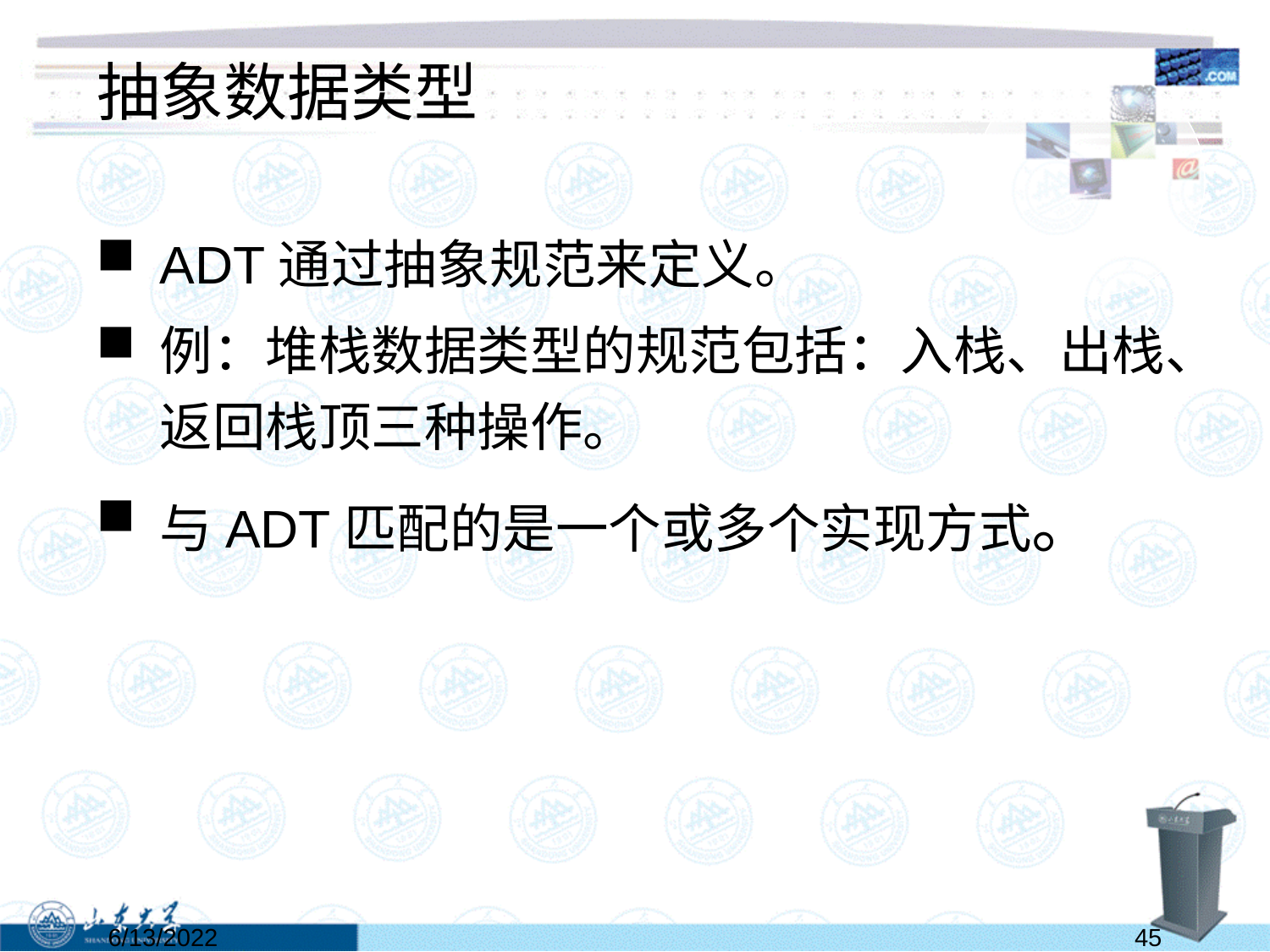

# 抽象数据类型
ADT通过抽象规范来定义。
例：堆栈数据类型的规范包括：入栈、出栈、返回栈顶三种操作。
与ADT匹配的是一个或多个实现方式。
6/13/2022
45